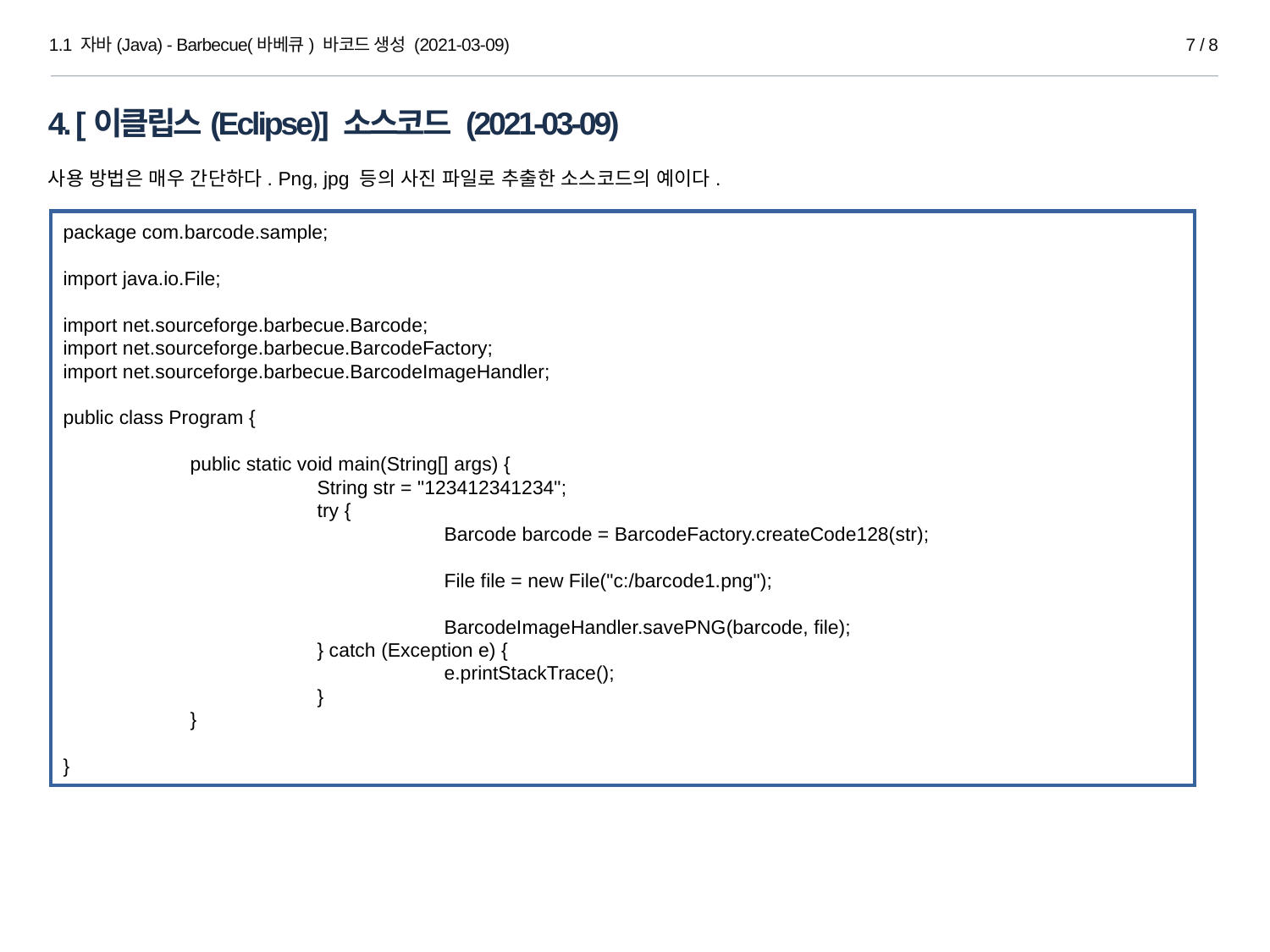

1.1 자바(Java) - Barbecue(바베큐) 바코드 생성 (2021-03-09)
7 / 8

4. [이클립스(Eclipse)] 소스코드 (2021-03-09)
사용 방법은 매우 간단하다. Png, jpg 등의 사진 파일로 추출한 소스코드의 예이다.
package com.barcode.sample;

import java.io.File;

import net.sourceforge.barbecue.Barcode;
import net.sourceforge.barbecue.BarcodeFactory;
import net.sourceforge.barbecue.BarcodeImageHandler;

public class Program {

	public static void main(String[] args) {
		String str = "123412341234";
		try {
			Barcode barcode = BarcodeFactory.createCode128(str);

			File file = new File("c:/barcode1.png");

			BarcodeImageHandler.savePNG(barcode, file);
		} catch (Exception e) {
			e.printStackTrace();
		}
	}

}